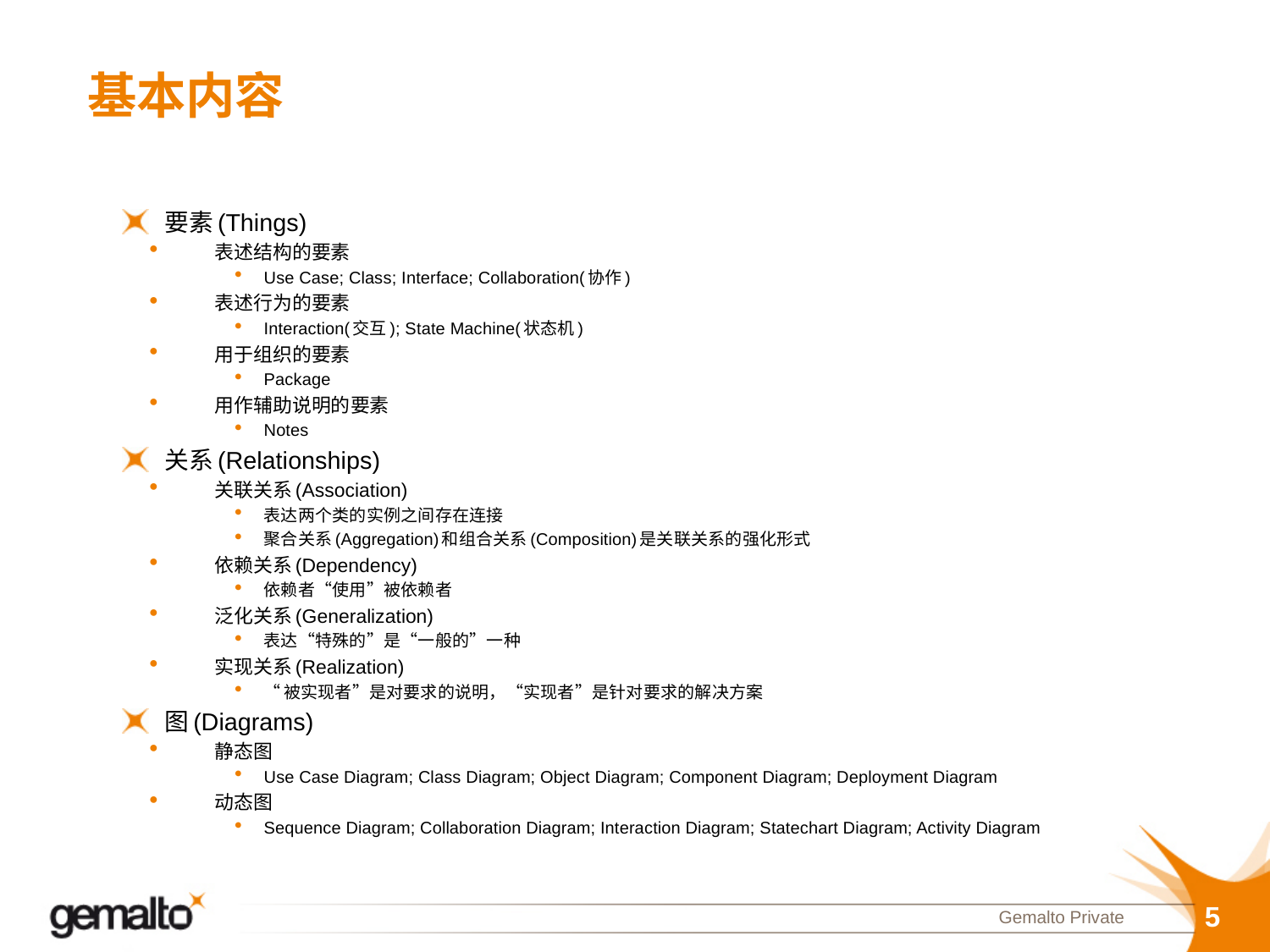

# 基本内容
要素(Things)
表述结构的要素
Use Case; Class; Interface; Collaboration(协作)
表述行为的要素
Interaction(交互); State Machine(状态机)
用于组织的要素
Package
用作辅助说明的要素
Notes
关系(Relationships)
关联关系(Association)
表达两个类的实例之间存在连接
聚合关系(Aggregation)和组合关系(Composition)是关联关系的强化形式
依赖关系(Dependency)
依赖者“使用”被依赖者
泛化关系(Generalization)
表达“特殊的”是“一般的”一种
实现关系(Realization)
“被实现者”是对要求的说明，“实现者”是针对要求的解决方案
图(Diagrams)
静态图
Use Case Diagram; Class Diagram; Object Diagram; Component Diagram; Deployment Diagram
动态图
Sequence Diagram; Collaboration Diagram; Interaction Diagram; Statechart Diagram; Activity Diagram
5
Gemalto Private